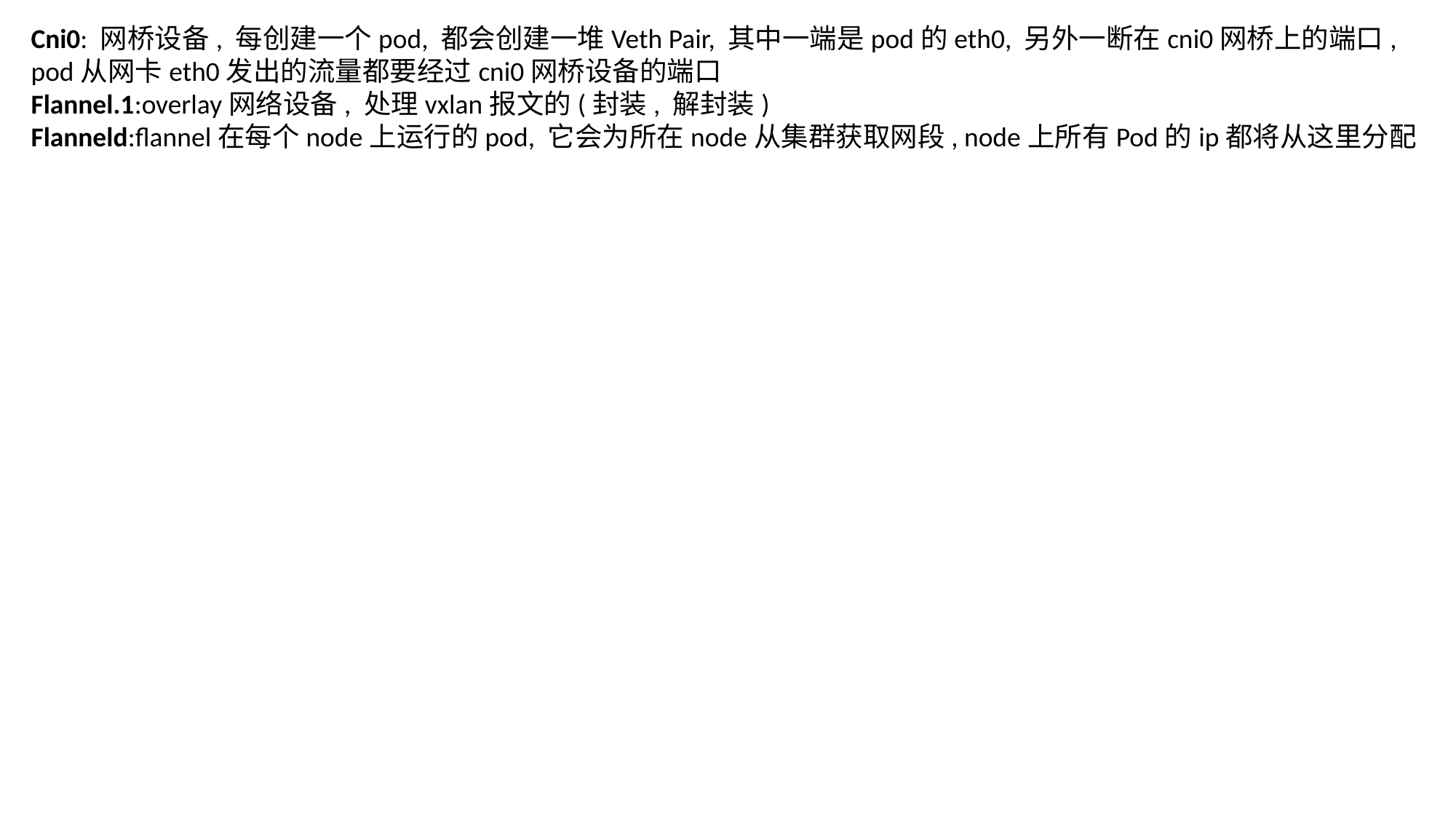

Cni0: 网桥设备, 每创建一个pod, 都会创建一堆Veth Pair, 其中一端是pod的eth0, 另外一断在cni0网桥上的端口, pod从网卡eth0发出的流量都要经过cni0网桥设备的端口
Flannel.1:overlay网络设备, 处理vxlan报文的(封装, 解封装)
Flanneld:flannel在每个node上运行的pod, 它会为所在node从集群获取网段, node上所有Pod的ip都将从这里分配